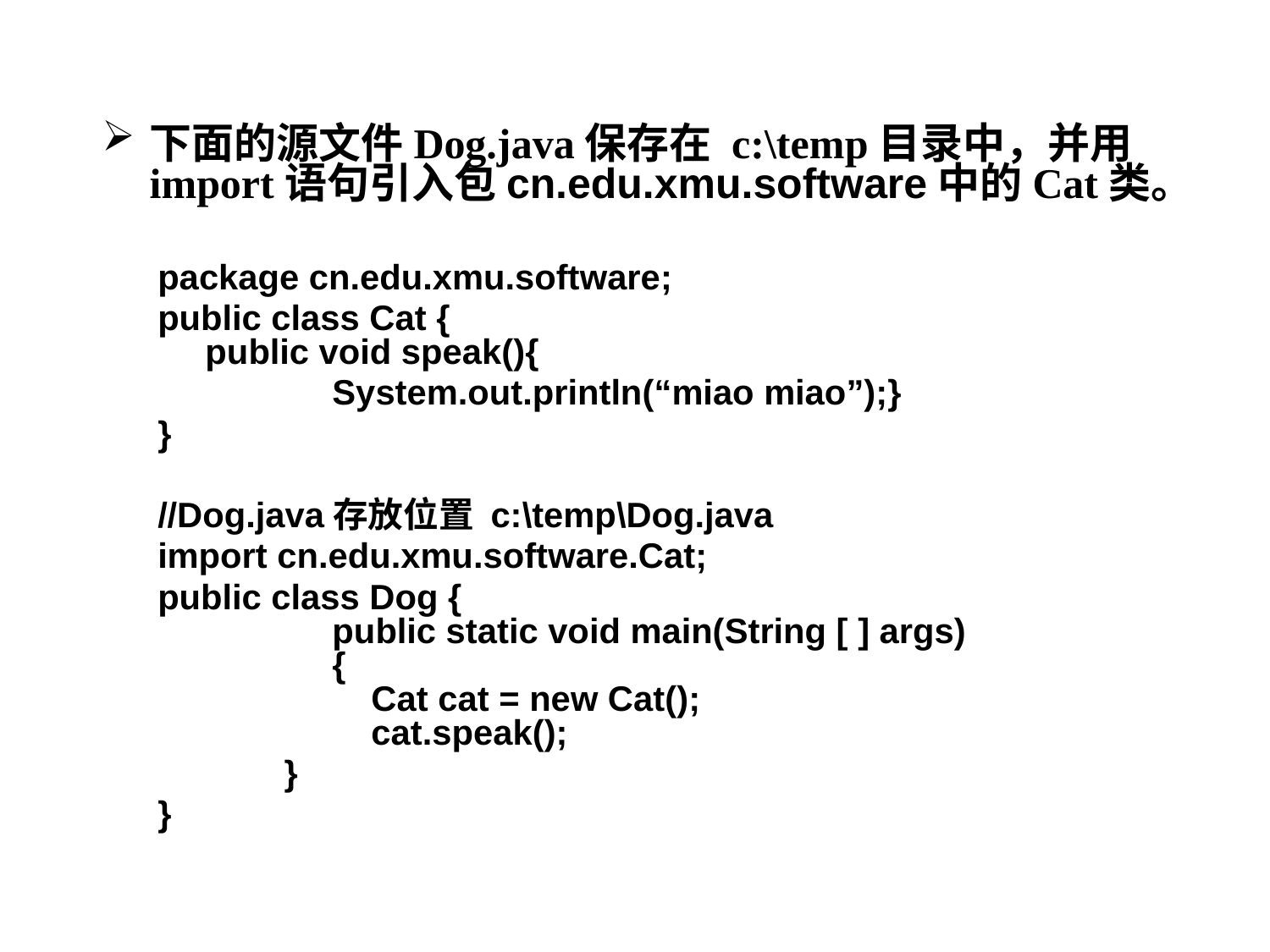

下面的源文件Dog.java保存在 c:\temp目录中，并用import语句引入包cn.edu.xmu.software中的Cat类。
package cn.edu.xmu.software;
public class Cat {
public void speak(){
		System.out.println(“miao miao”);}
}

//Dog.java存放位置 c:\temp\Dog.java
import cn.edu.xmu.software.Cat;
public class Dog {
	public static void main(String [ ] args)
	{
	    Cat cat = new Cat();
 	    cat.speak();
             }
}